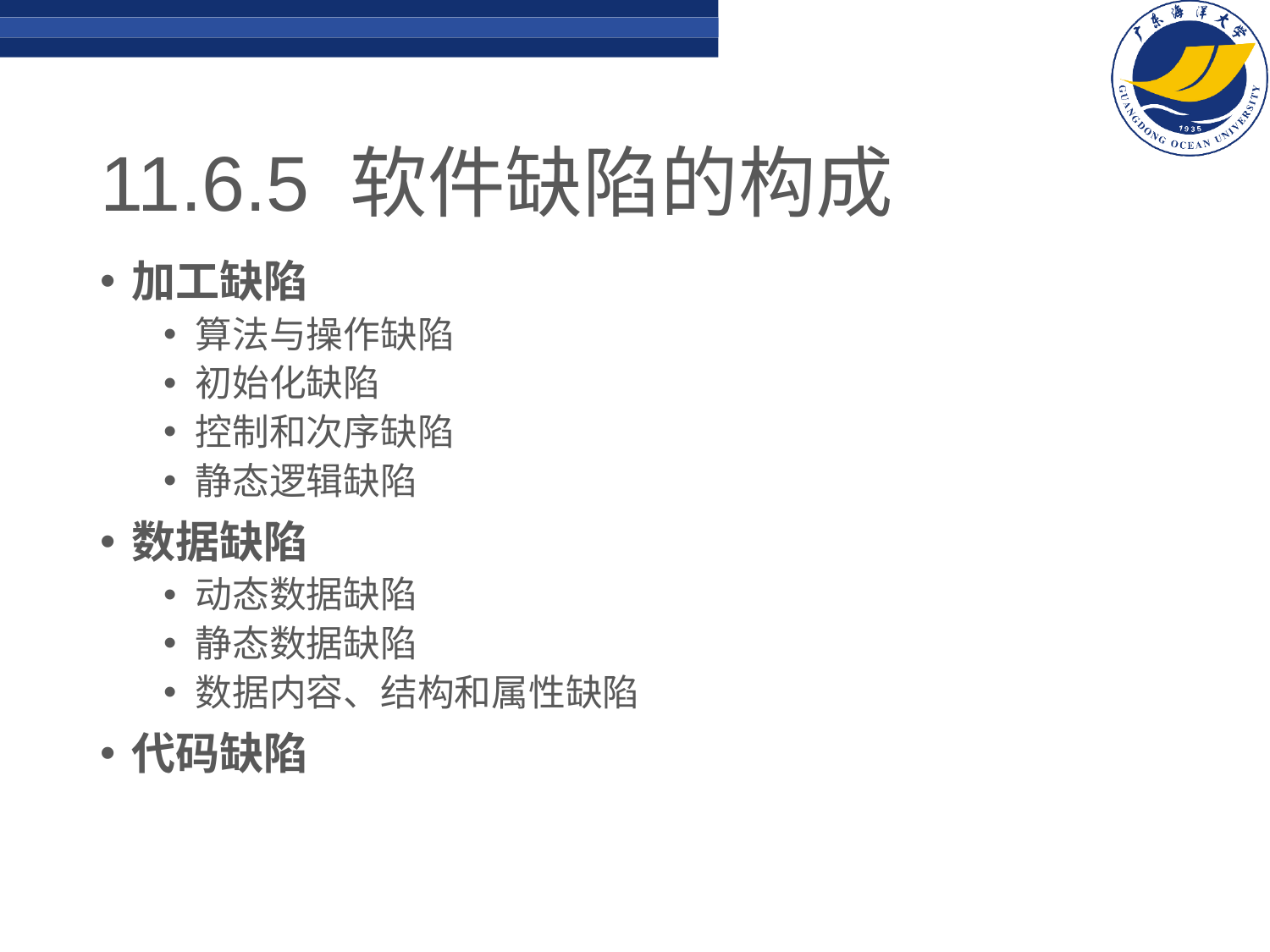

# 11.6.5 软件缺陷的构成
加工缺陷
算法与操作缺陷
初始化缺陷
控制和次序缺陷
静态逻辑缺陷
数据缺陷
动态数据缺陷
静态数据缺陷
数据内容、结构和属性缺陷
代码缺陷
39